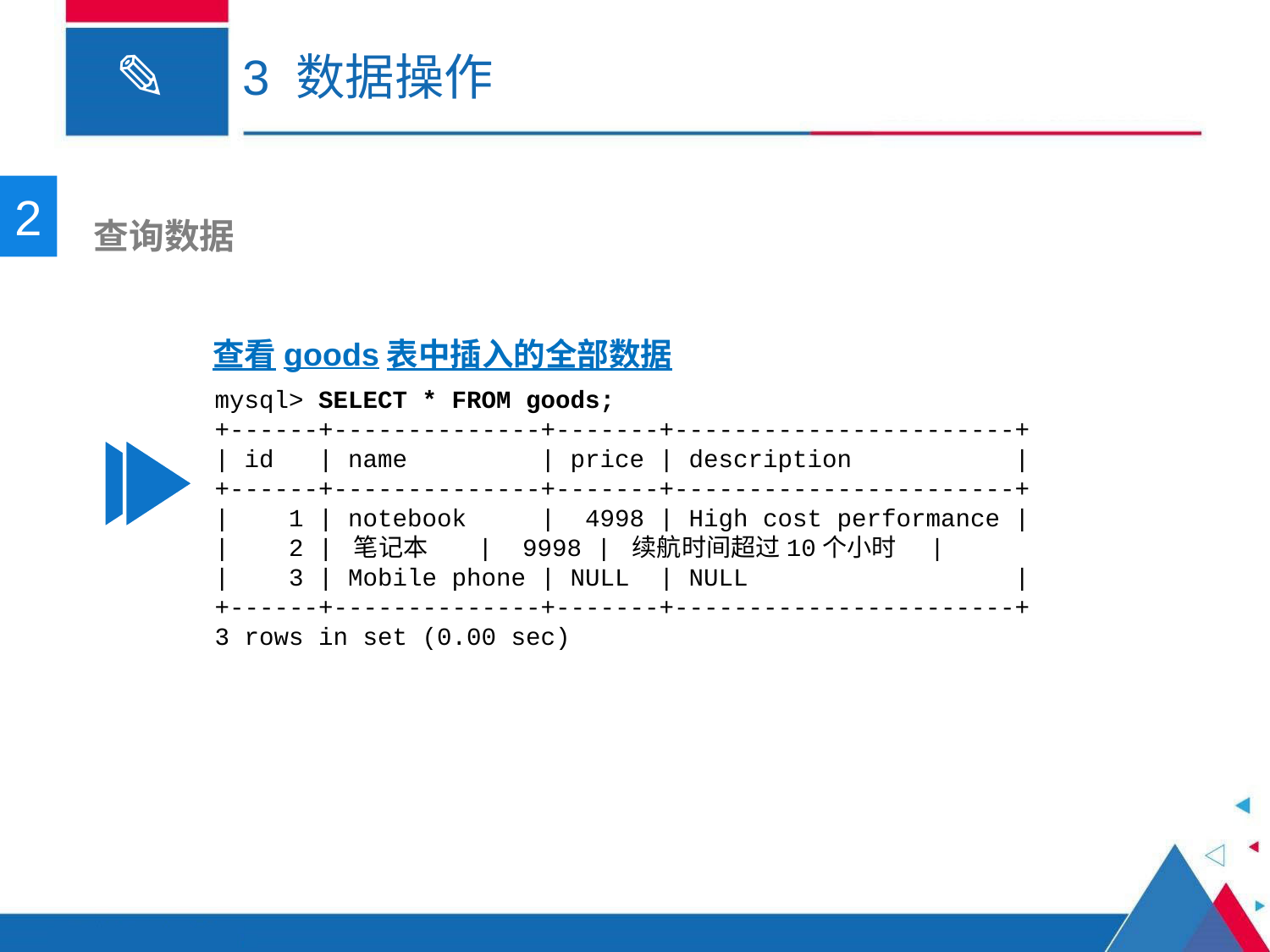

# 3 数据操作

2
  查询数据
查看goods表中插入的全部数据
mysql> SELECT * FROM goods;
+------+--------------+-------+-----------------------+
| id   | name         | price | description           |
+------+--------------+-------+-----------------------+
|    1 | notebook     |  4998 | High cost performance |
|    2 | 笔记本        |  9998 | 续航时间超过10个小时     |
|    3 | Mobile phone | NULL  | NULL                  |
+------+--------------+-------+-----------------------+
3 rows in set (0.00 sec)